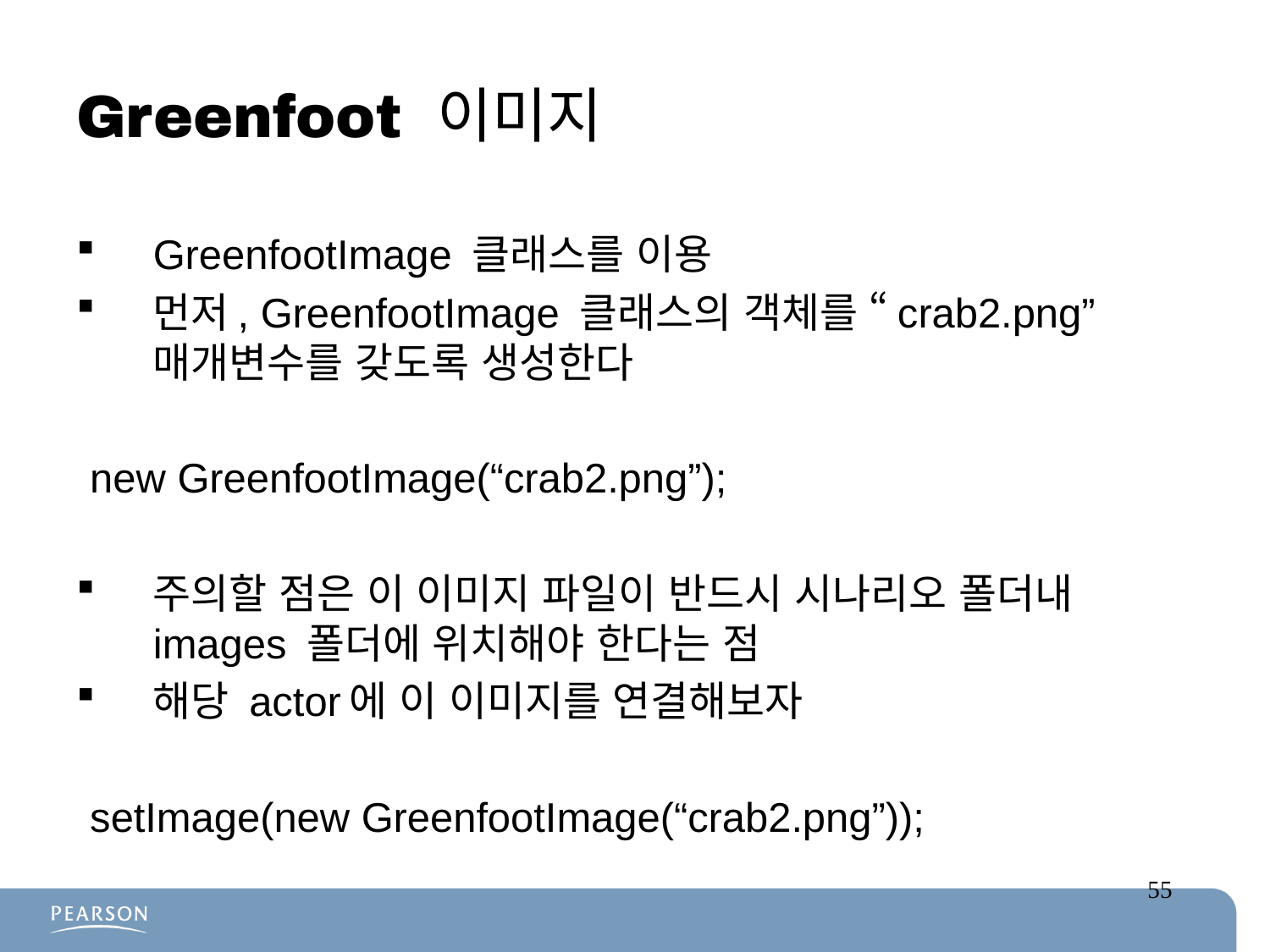

# Greenfoot 이미지
GreenfootImage 클래스를 이용
먼저, GreenfootImage 클래스의 객체를 “crab2.png” 매개변수를 갖도록 생성한다

new GreenfootImage(“crab2.png”);

주의할 점은 이 이미지 파일이 반드시 시나리오 폴더내 images 폴더에 위치해야 한다는 점
해당 actor에 이 이미지를 연결해보자

setImage(new GreenfootImage(“crab2.png”));
55